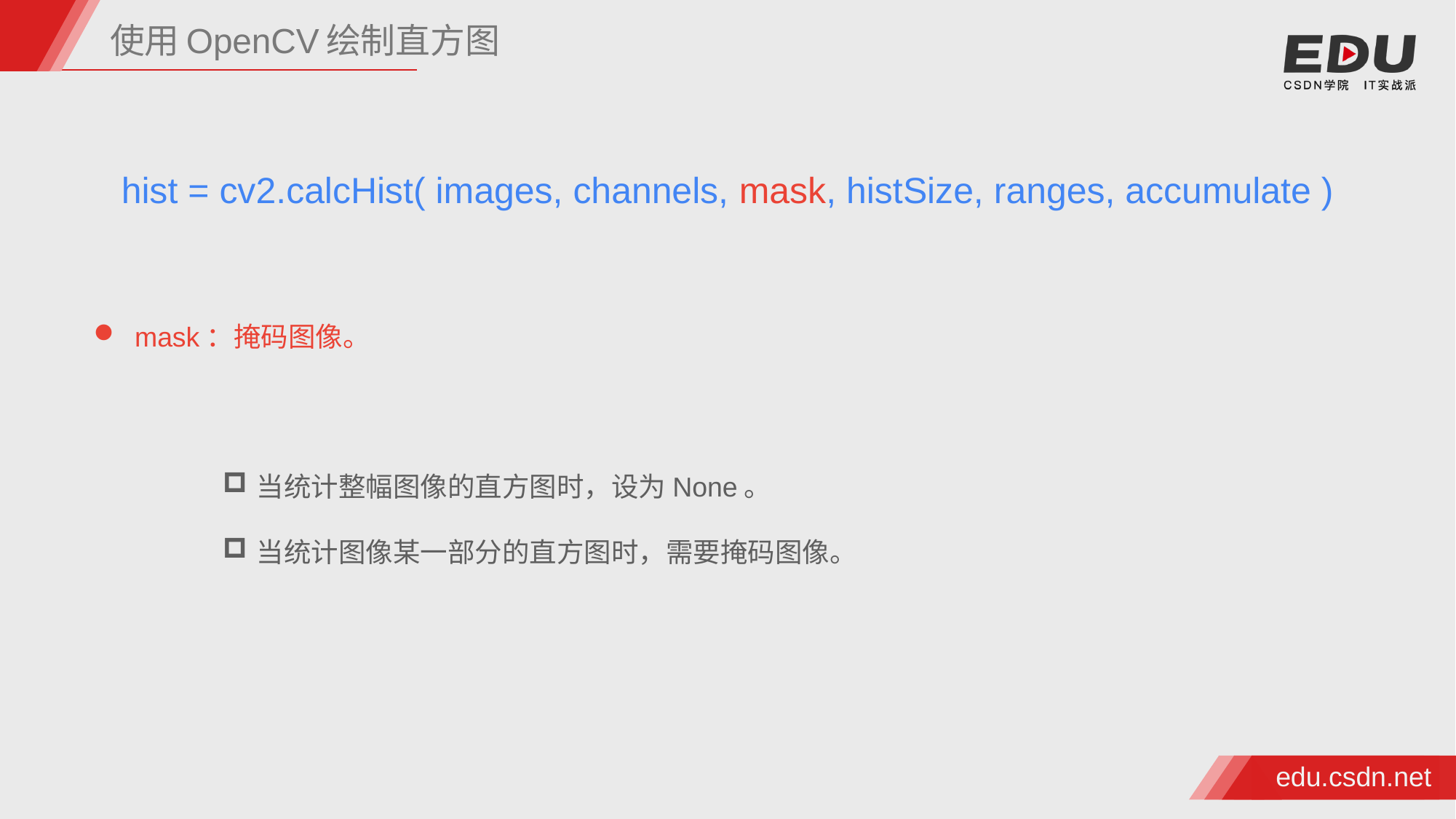

使用OpenCV绘制直方图
hist = cv2.calcHist( images, channels, mask, histSize, ranges, accumulate )
mask：掩码图像。
当统计整幅图像的直方图时，设为None。
当统计图像某一部分的直方图时，需要掩码图像。